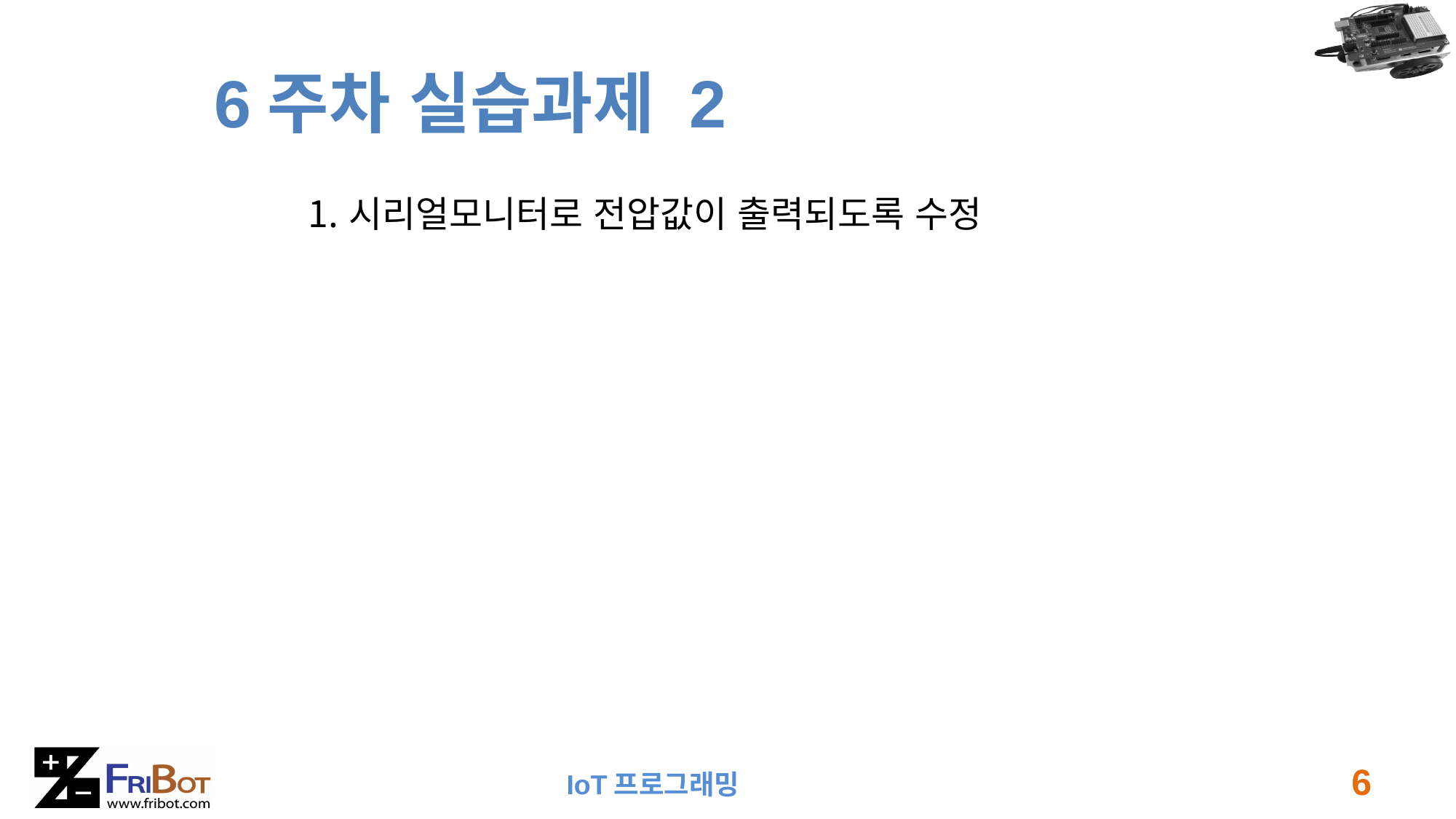

# 6주차 실습과제 2
시리얼모니터로 전압값이 출력되도록 수정
6